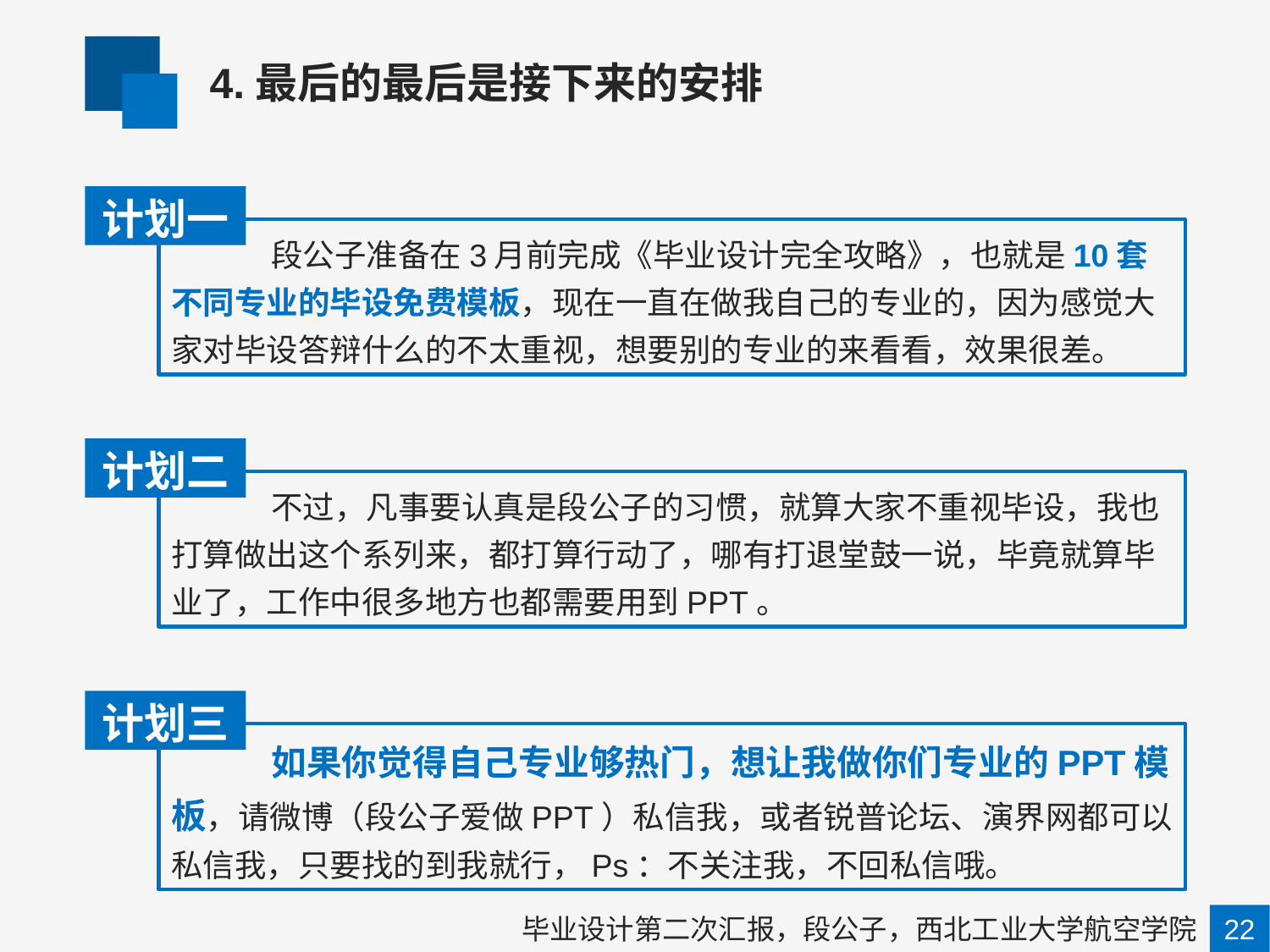

4.最后的最后是接下来的安排
计划一
段公子准备在3月前完成《毕业设计完全攻略》，也就是10套不同专业的毕设免费模板，现在一直在做我自己的专业的，因为感觉大家对毕设答辩什么的不太重视，想要别的专业的来看看，效果很差。
计划二
不过，凡事要认真是段公子的习惯，就算大家不重视毕设，我也打算做出这个系列来，都打算行动了，哪有打退堂鼓一说，毕竟就算毕业了，工作中很多地方也都需要用到PPT。
计划三
如果你觉得自己专业够热门，想让我做你们专业的PPT模板，请微博（段公子爱做PPT）私信我，或者锐普论坛、演界网都可以私信我，只要找的到我就行，Ps：不关注我，不回私信哦。
毕业设计第二次汇报，段公子，西北工业大学航空学院
22